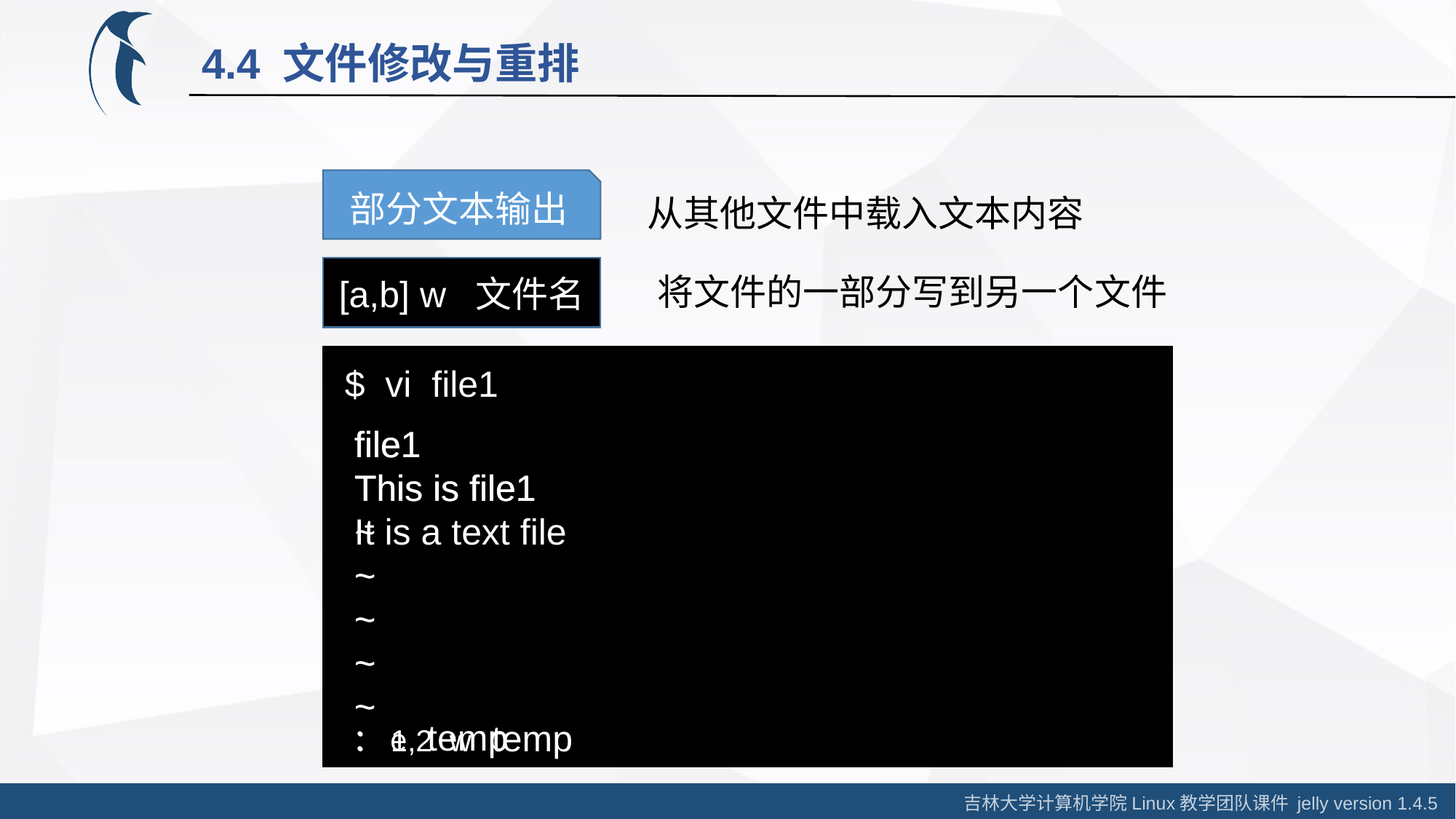

4.4 文件修改与重排
部分文本输出
从其他文件中载入文本内容
[a,b] w  文件名
将文件的一部分写到另一个文件

$  vi  file1
file1
This is file1
~
~
~
~
~
file1
This is file1
It is a text file
~
~
~
~
：e  temp
：1,2  w  temp